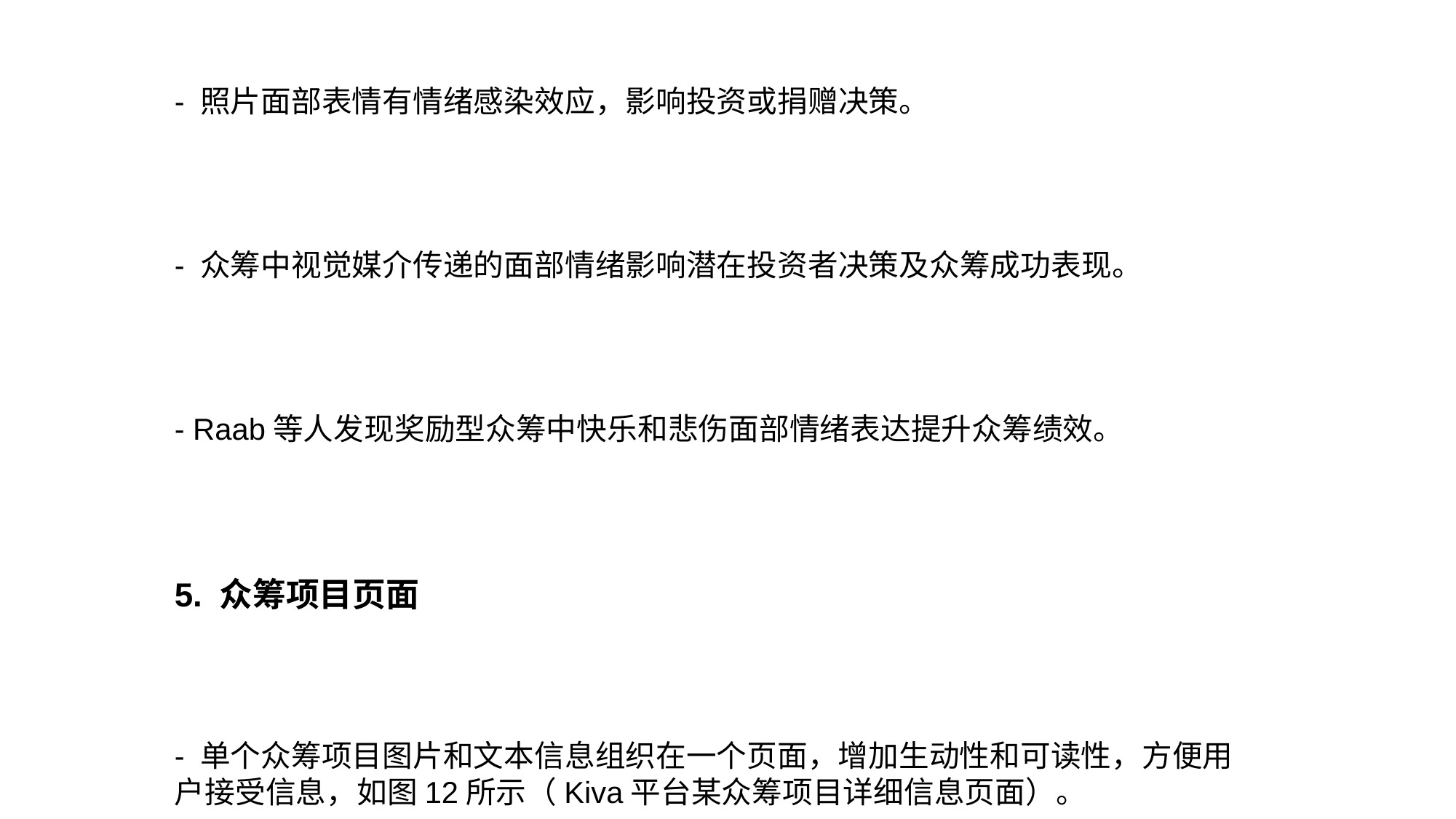

- 照片面部表情有情绪感染效应，影响投资或捐赠决策。

- 众筹中视觉媒介传递的面部情绪影响潜在投资者决策及众筹成功表现。
- Raab等人发现奖励型众筹中快乐和悲伤面部情绪表达提升众筹绩效。
5. 众筹项目页面
- 单个众筹项目图片和文本信息组织在一个页面，增加生动性和可读性，方便用户接受信息，如图12所示（Kiva平台某众筹项目详细信息页面）。